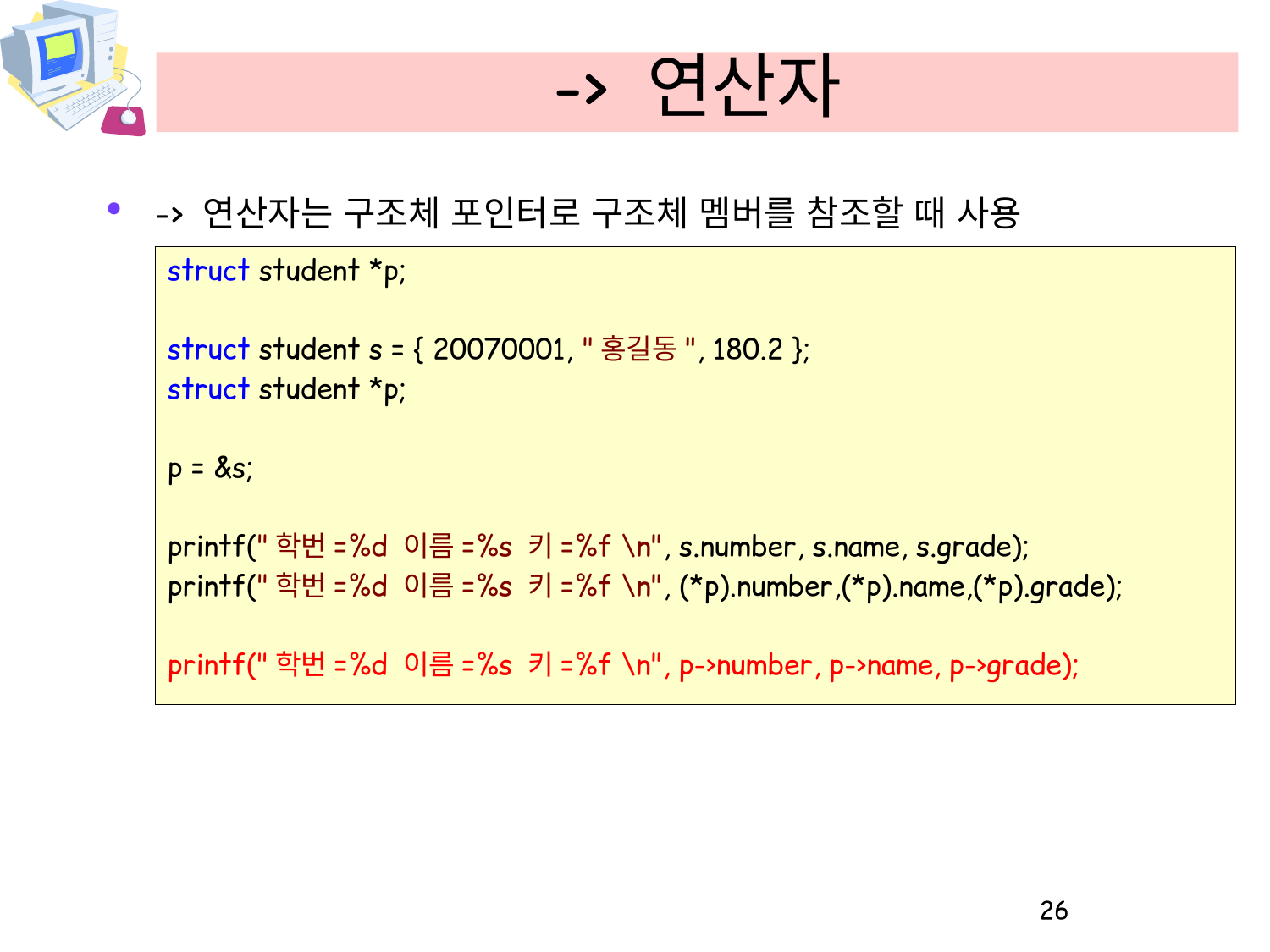

# -> 연산자
-> 연산자는 구조체 포인터로 구조체 멤버를 참조할 때 사용
struct student *p;

struct student s = { 20070001, "홍길동", 180.2 };
struct student *p;

p = &s;

printf("학번=%d 이름=%s 키=%f \n", s.number, s.name, s.grade);
printf("학번=%d 이름=%s 키=%f \n", (*p).number,(*p).name,(*p).grade);

printf("학번=%d 이름=%s 키=%f \n", p->number, p->name, p->grade);

26